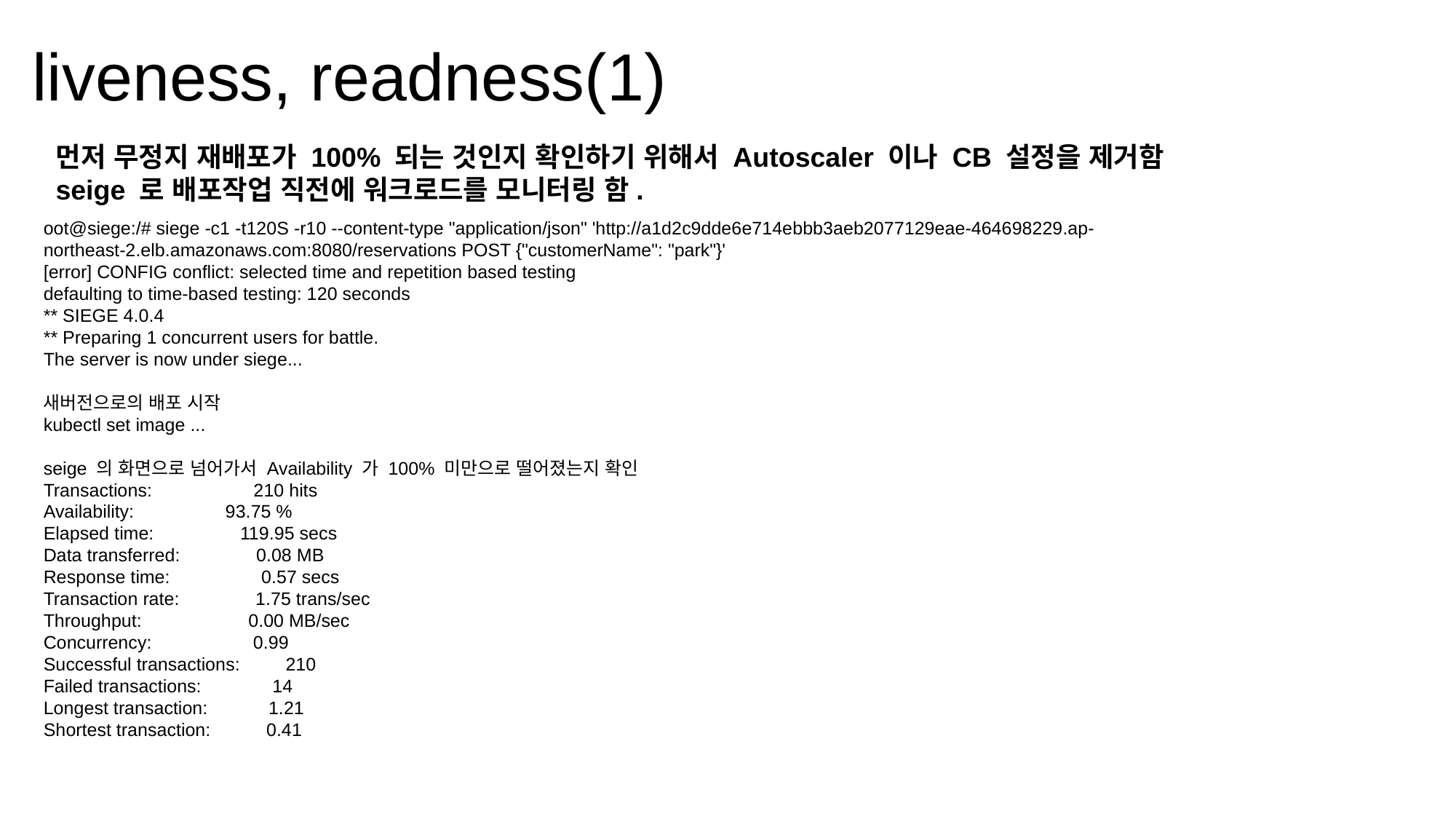

# liveness, readness(1)
먼저 무정지 재배포가 100% 되는 것인지 확인하기 위해서 Autoscaler 이나 CB 설정을 제거함
seige 로 배포작업 직전에 워크로드를 모니터링 함.
oot@siege:/# siege -c1 -t120S -r10 --content-type "application/json" 'http://a1d2c9dde6e714ebbb3aeb2077129eae-464698229.ap-northeast-2.elb.amazonaws.com:8080/reservations POST {"customerName": "park"}'
[error] CONFIG conflict: selected time and repetition based testing
defaulting to time-based testing: 120 seconds
** SIEGE 4.0.4
** Preparing 1 concurrent users for battle.
The server is now under siege...

새버전으로의 배포 시작
kubectl set image ...

seige 의 화면으로 넘어가서 Availability 가 100% 미만으로 떨어졌는지 확인
Transactions:                    210 hits
Availability:                  93.75 %
Elapsed time:                 119.95 secs
Data transferred:               0.08 MB
Response time:                  0.57 secs
Transaction rate:               1.75 trans/sec
Throughput:                     0.00 MB/sec
Concurrency:                    0.99
Successful transactions:         210
Failed transactions:              14
Longest transaction:            1.21
Shortest transaction:           0.41